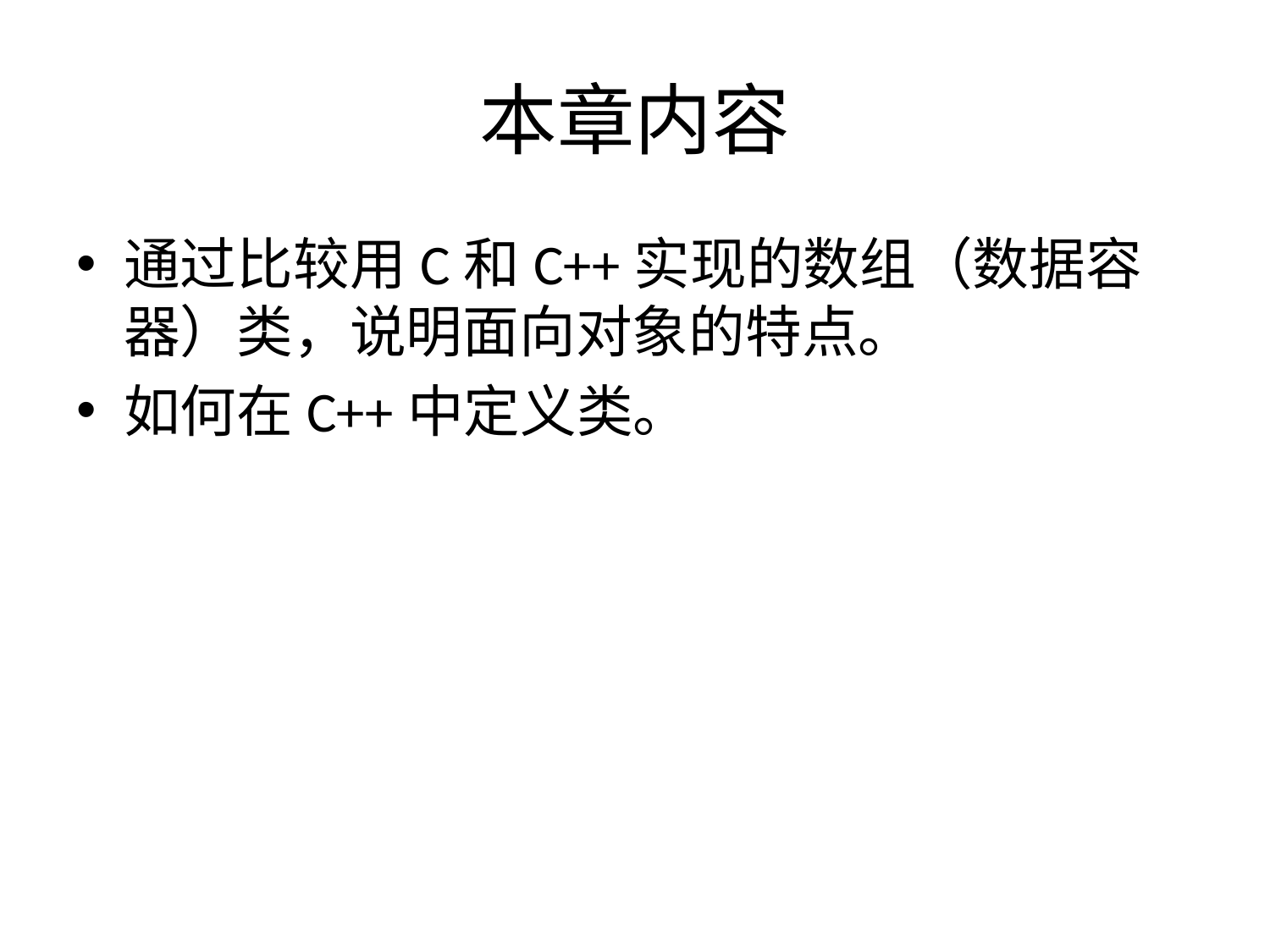

# 本章内容
通过比较用C和C++实现的数组（数据容器）类，说明面向对象的特点。
如何在C++中定义类。